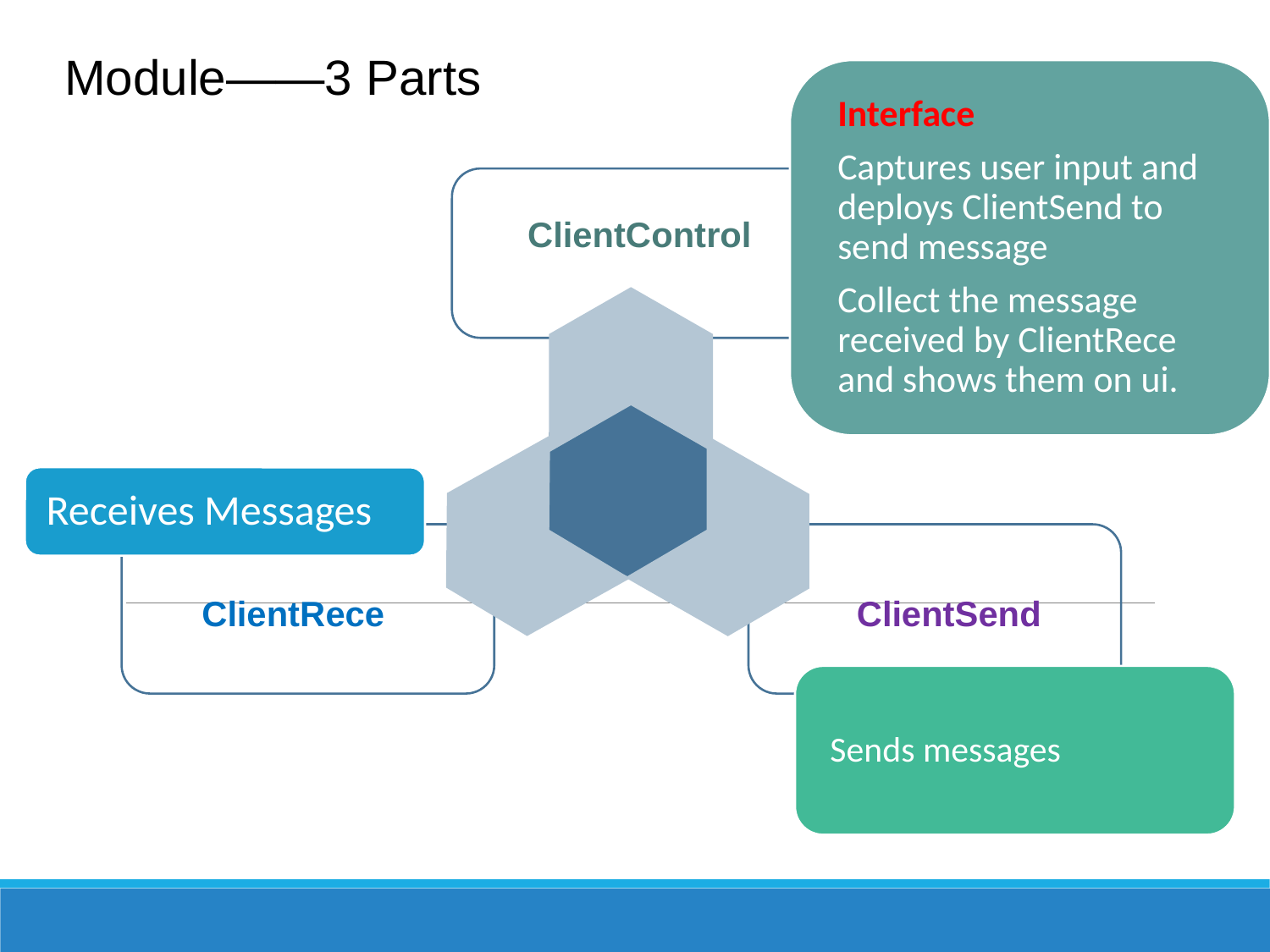

Module——3 Parts
Interface
Captures user input and deploys ClientSend to send message
Collect the message received by ClientRece and shows them on ui.

ClientControl
点击添加文本
点击添加文本
Receives Messages
ClientRece
ClientSend
点击添加文本
 Sends messages
点击添加文本